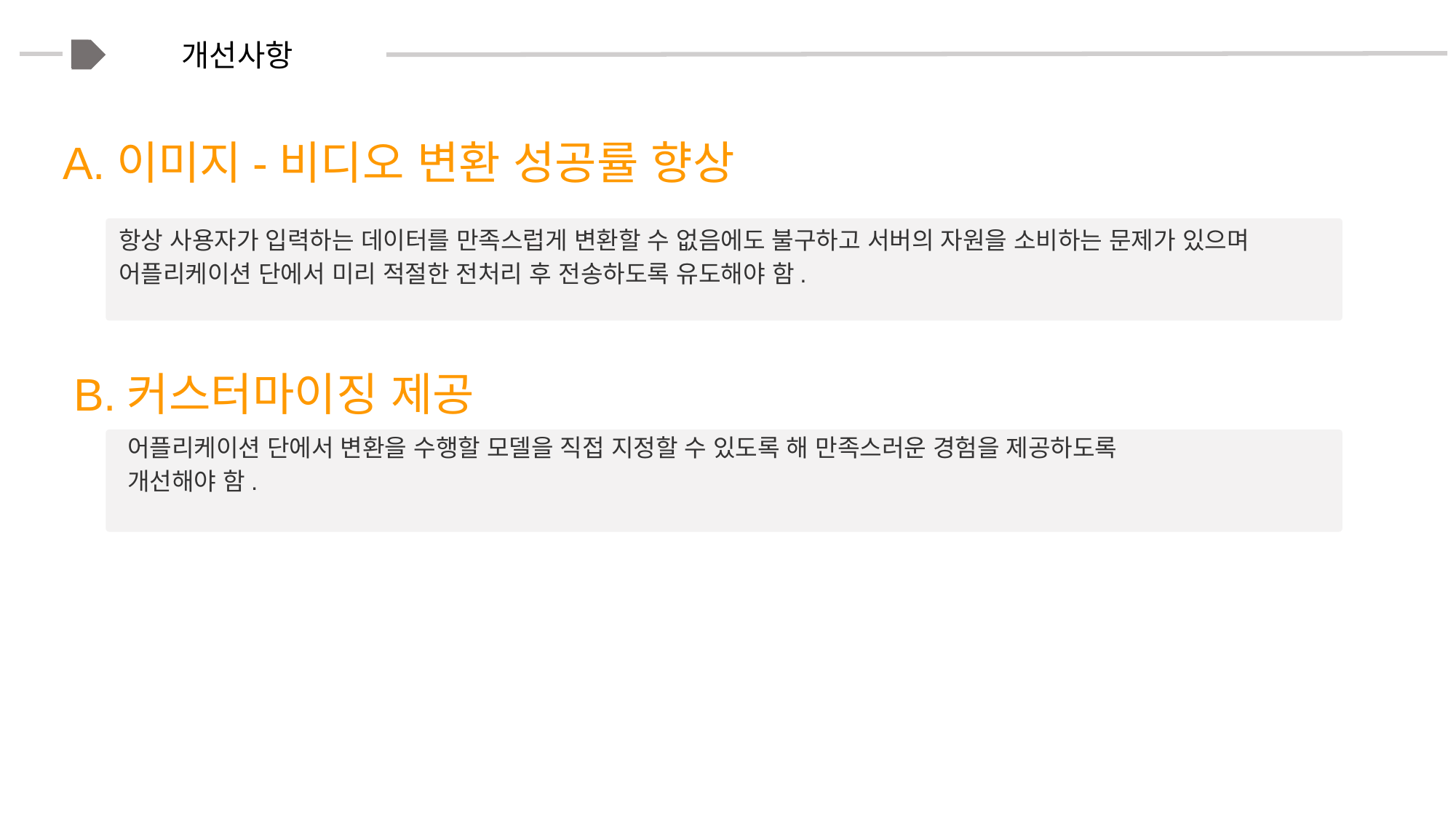

개선사항

A.이미지-비디오 변환 성공률 향상
항상 사용자가 입력하는 데이터를 만족스럽게 변환할 수 없음에도 불구하고 서버의 자원을 소비하는 문제가 있으며 어플리케이션 단에서 미리 적절한 전처리 후 전송하도록 유도해야 함.

B.커스터마이징 제공
어플리케이션 단에서 변환을 수행할 모델을 직접 지정할 수 있도록 해 만족스러운 경험을 제공하도록 개선해야 함.